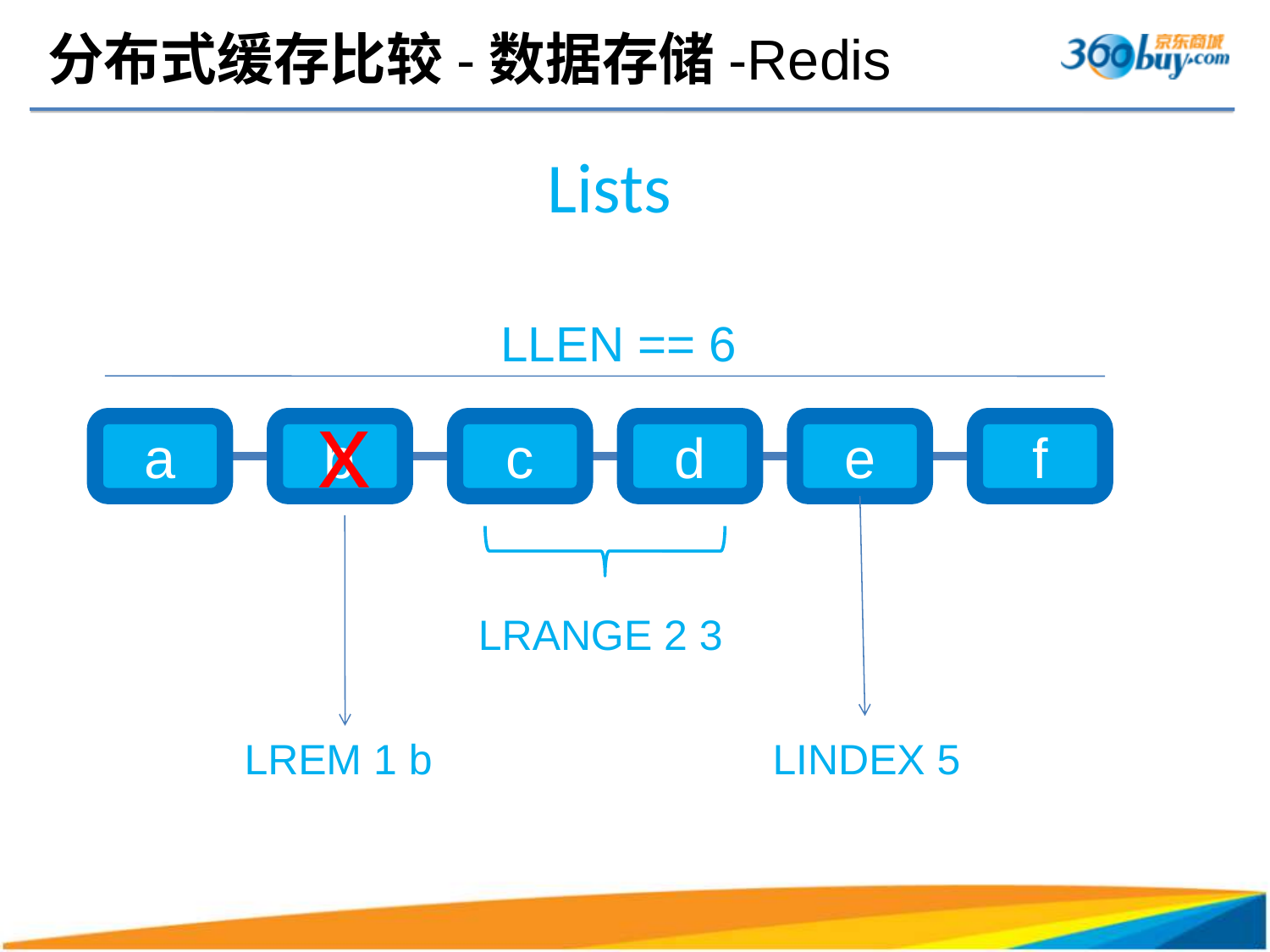

# 分布式缓存比较-数据存储-Redis
Lists
LLEN == 6
x
a
b
c
d
e
f

LRANGE 2 3
LREM 1 b
LINDEX 5